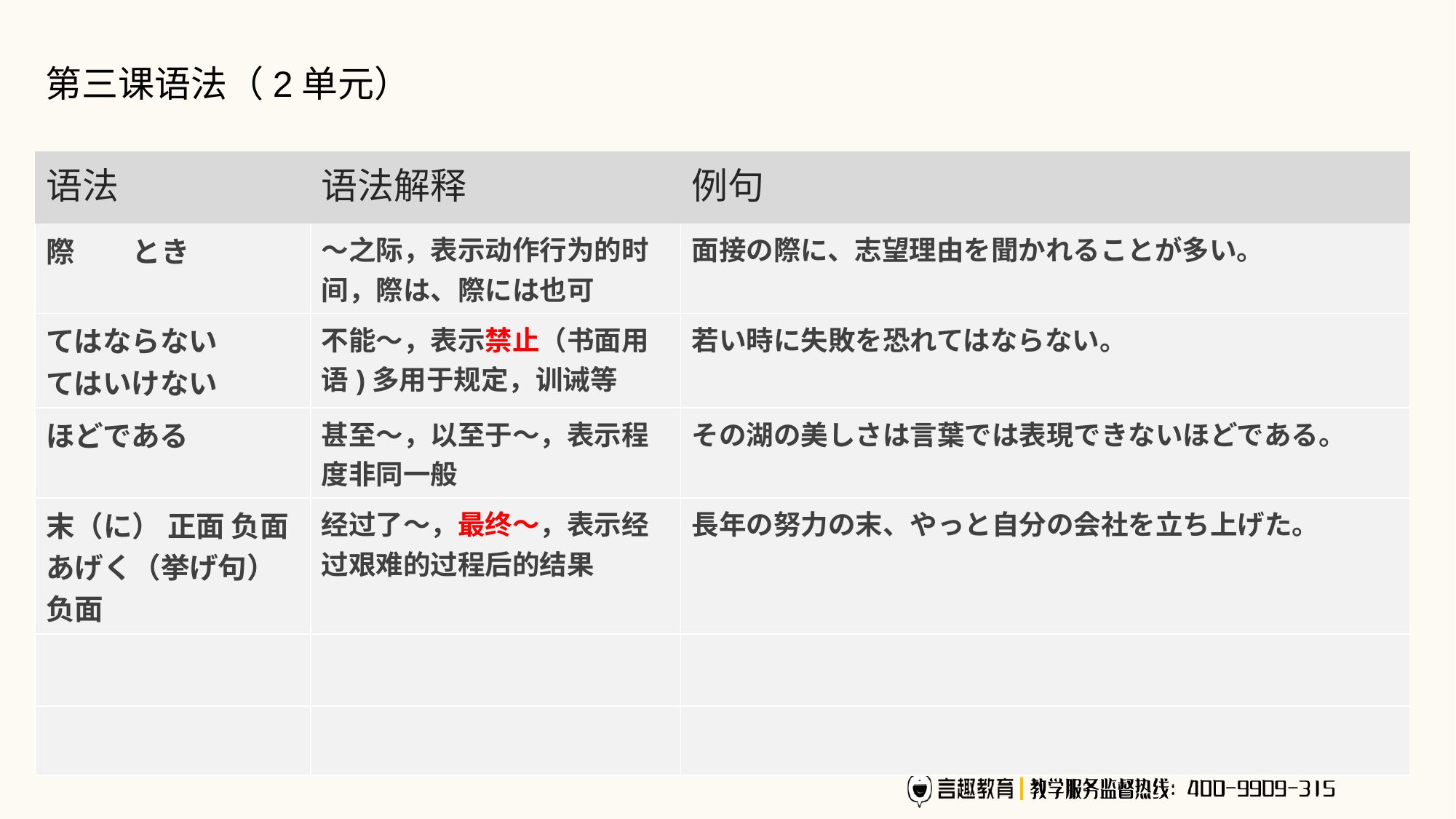

第三课语法（2单元）
| 语法 | 语法解释 | 例句 |
| --- | --- | --- |
| 際　　とき | ～之际，表示动作行为的时间，際は、際には也可 | 面接の際に、志望理由を聞かれることが多い。 |
| てはならない てはいけない | 不能～，表示禁止（书面用语)多用于规定，训诫等 | 若い時に失敗を恐れてはならない。 |
| ほどである | 甚至～，以至于～，表示程度非同一般 | その湖の美しさは言葉では表現できないほどである。 |
| 末（に） 正面 负面 あげく（挙げ句）负面 | 经过了～，最终～，表示经过艰难的过程后的结果 | 長年の努力の末、やっと自分の会社を立ち上げた。 |
|  |  |  |
|  |  |  |